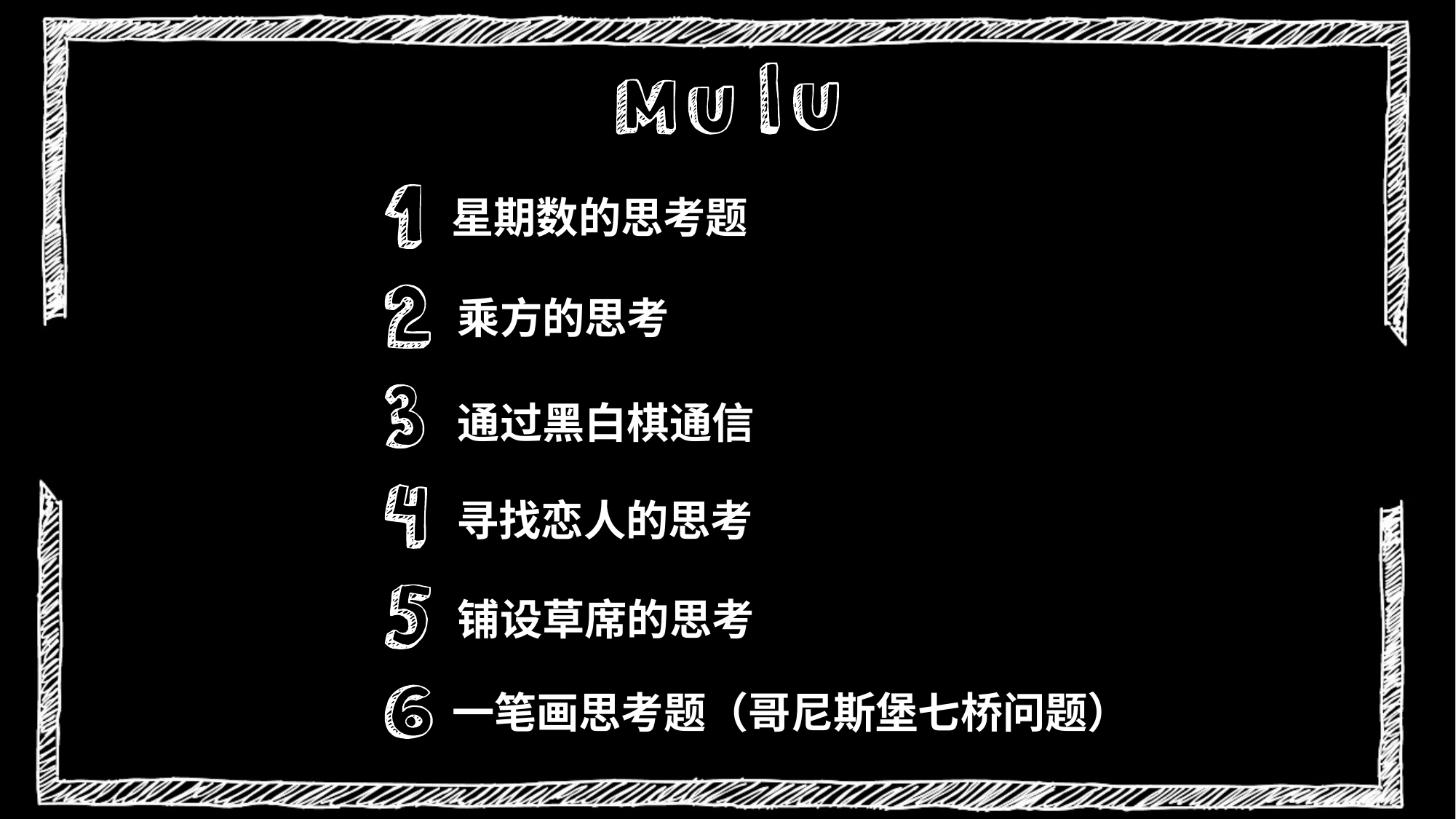

星期数的思考题

乘方的思考

通过黑白棋通信

寻找恋人的思考

铺设草席的思考
一笔画思考题（哥尼斯堡七桥问题）